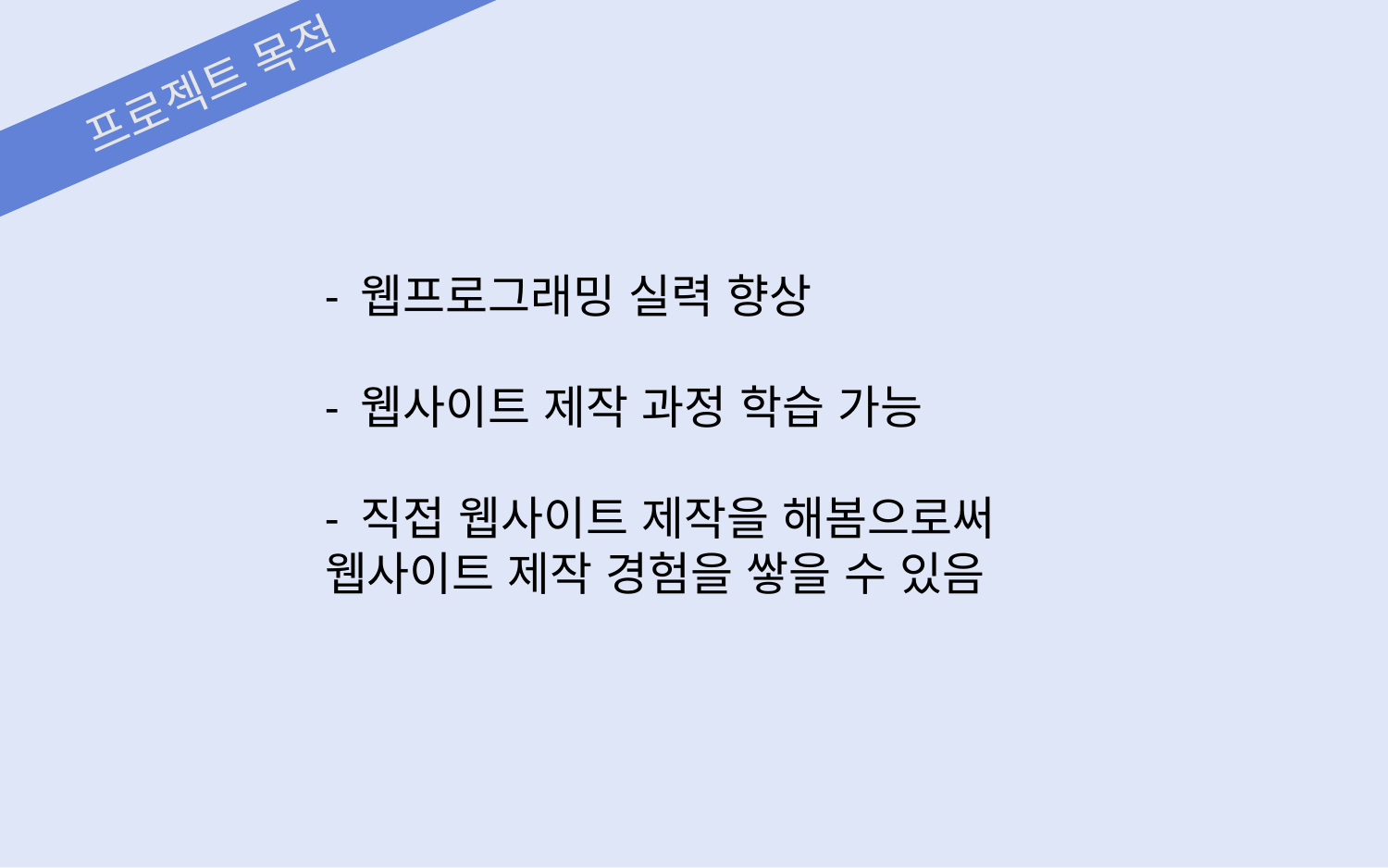

프로젝트 목적
- 웹프로그래밍 실력 향상

- 웹사이트 제작 과정 학습 가능

- 직접 웹사이트 제작을 해봄으로써 웹사이트 제작 경험을 쌓을 수 있음